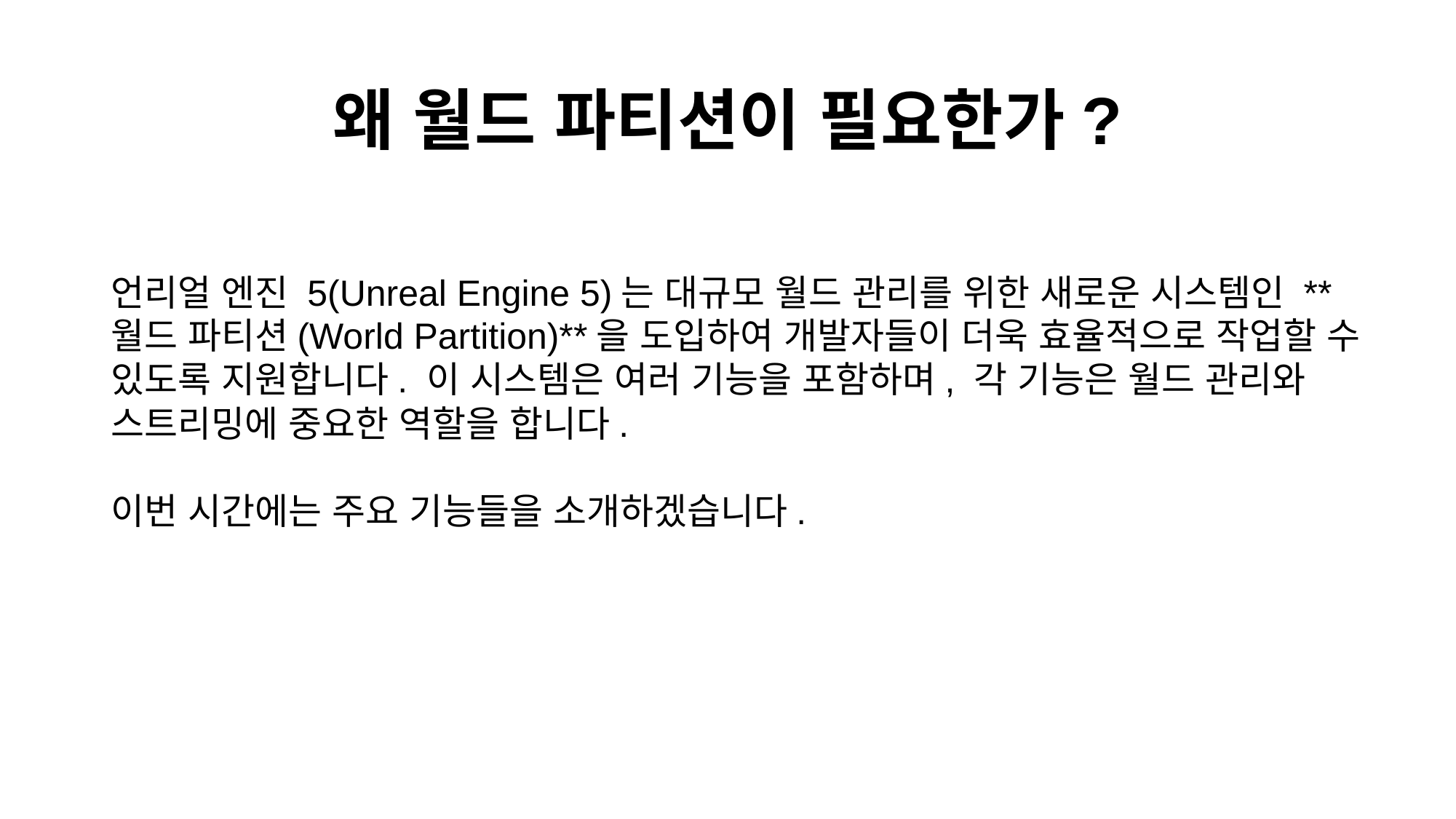

# 왜 월드 파티션이 필요한가?
언리얼 엔진 5(Unreal Engine 5)는 대규모 월드 관리를 위한 새로운 시스템인 **월드 파티션(World Partition)**을 도입하여 개발자들이 더욱 효율적으로 작업할 수 있도록 지원합니다. 이 시스템은 여러 기능을 포함하며, 각 기능은 월드 관리와 스트리밍에 중요한 역할을 합니다.

이번 시간에는 주요 기능들을 소개하겠습니다.​